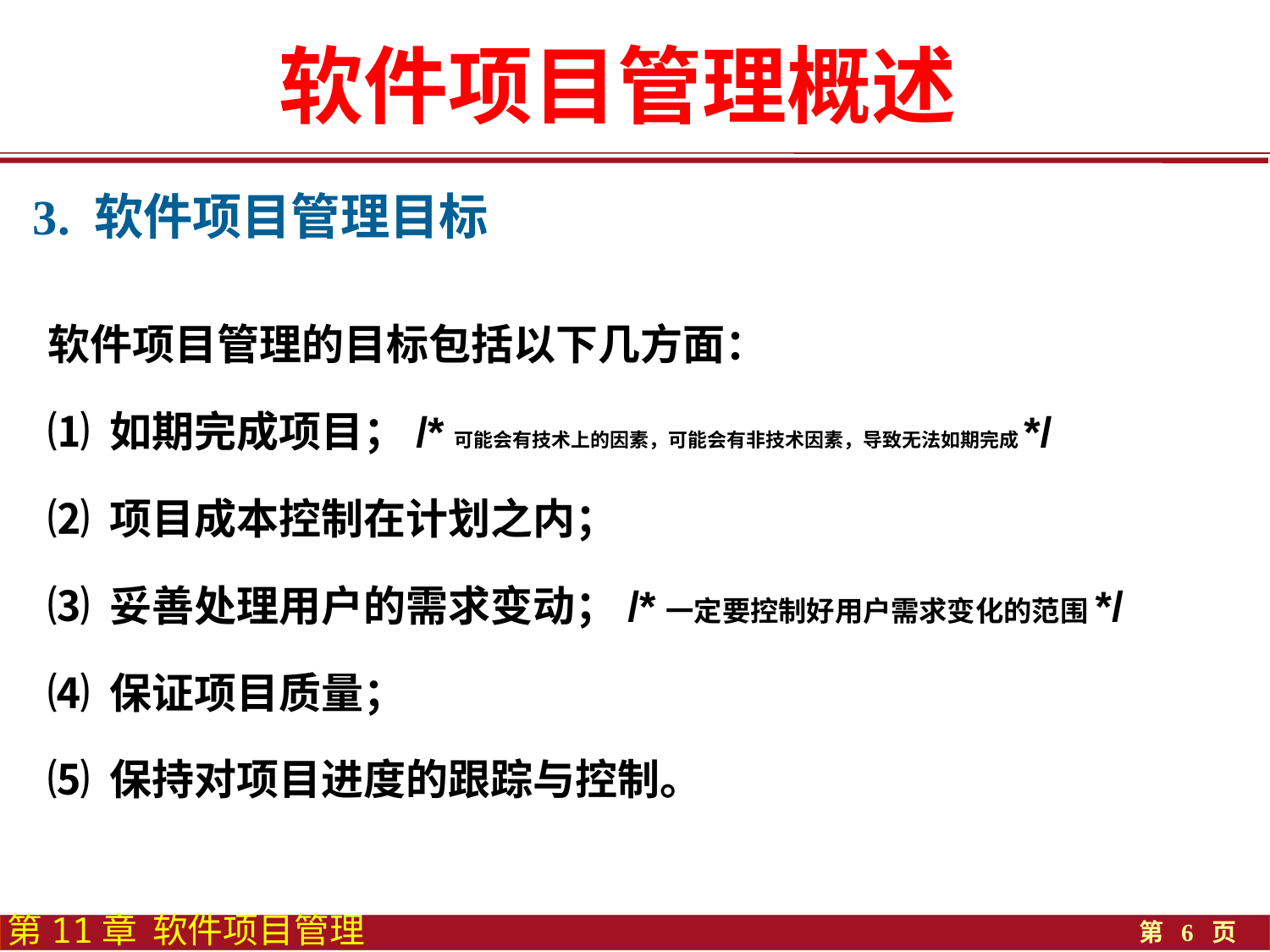

软件项目管理概述
3. 软件项目管理目标
软件项目管理的目标包括以下几方面：
⑴ 如期完成项目；/*可能会有技术上的因素，可能会有非技术因素，导致无法如期完成*/
⑵ 项目成本控制在计划之内；
⑶ 妥善处理用户的需求变动；/*一定要控制好用户需求变化的范围*/
⑷ 保证项目质量；
⑸ 保持对项目进度的跟踪与控制。